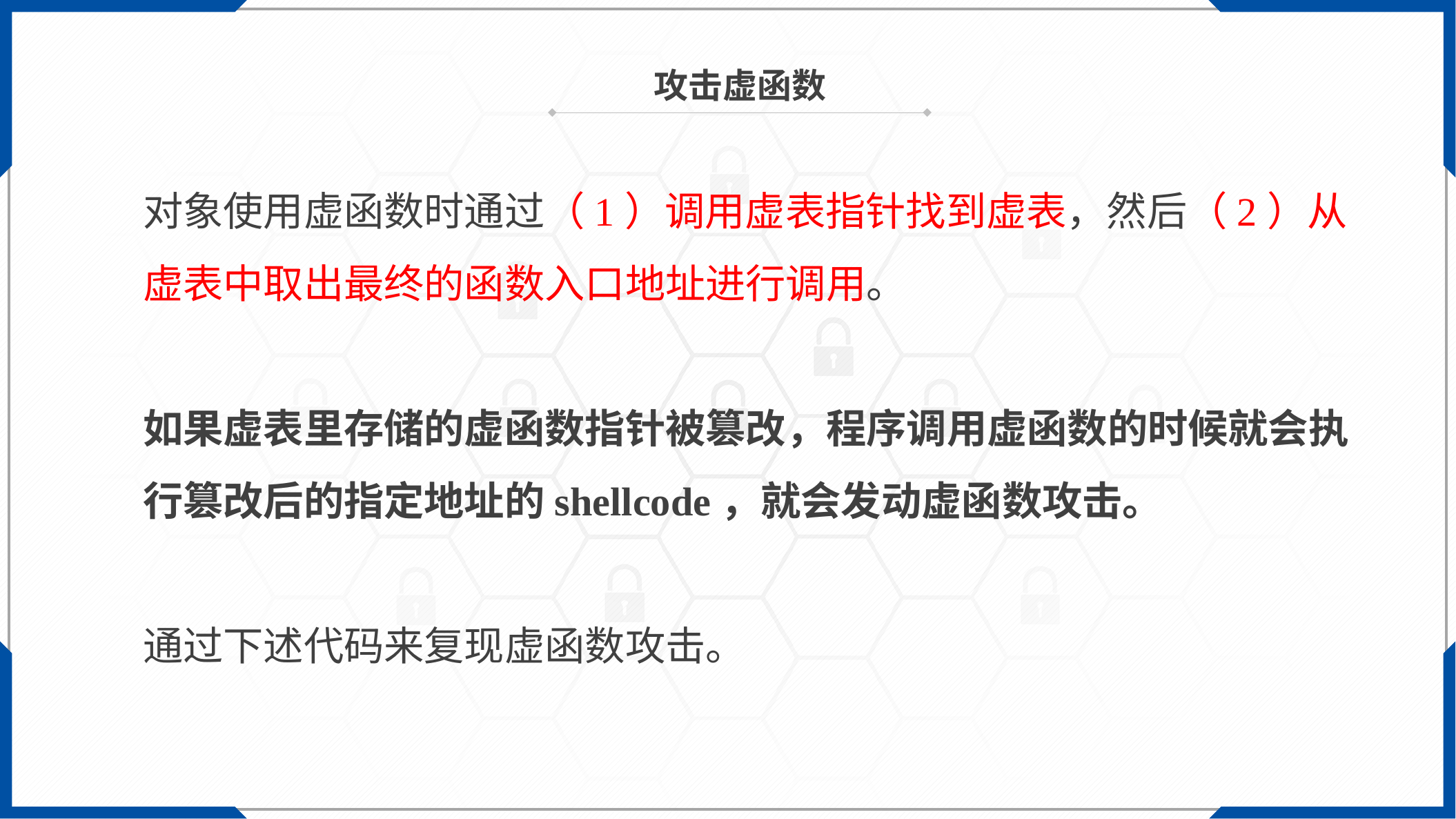

攻击虚函数
对象使用虚函数时通过（1）调用虚表指针找到虚表，然后（2）从虚表中取出最终的函数入口地址进行调用。

如果虚表里存储的虚函数指针被篡改，程序调用虚函数的时候就会执行篡改后的指定地址的shellcode，就会发动虚函数攻击。

通过下述代码来复现虚函数攻击。